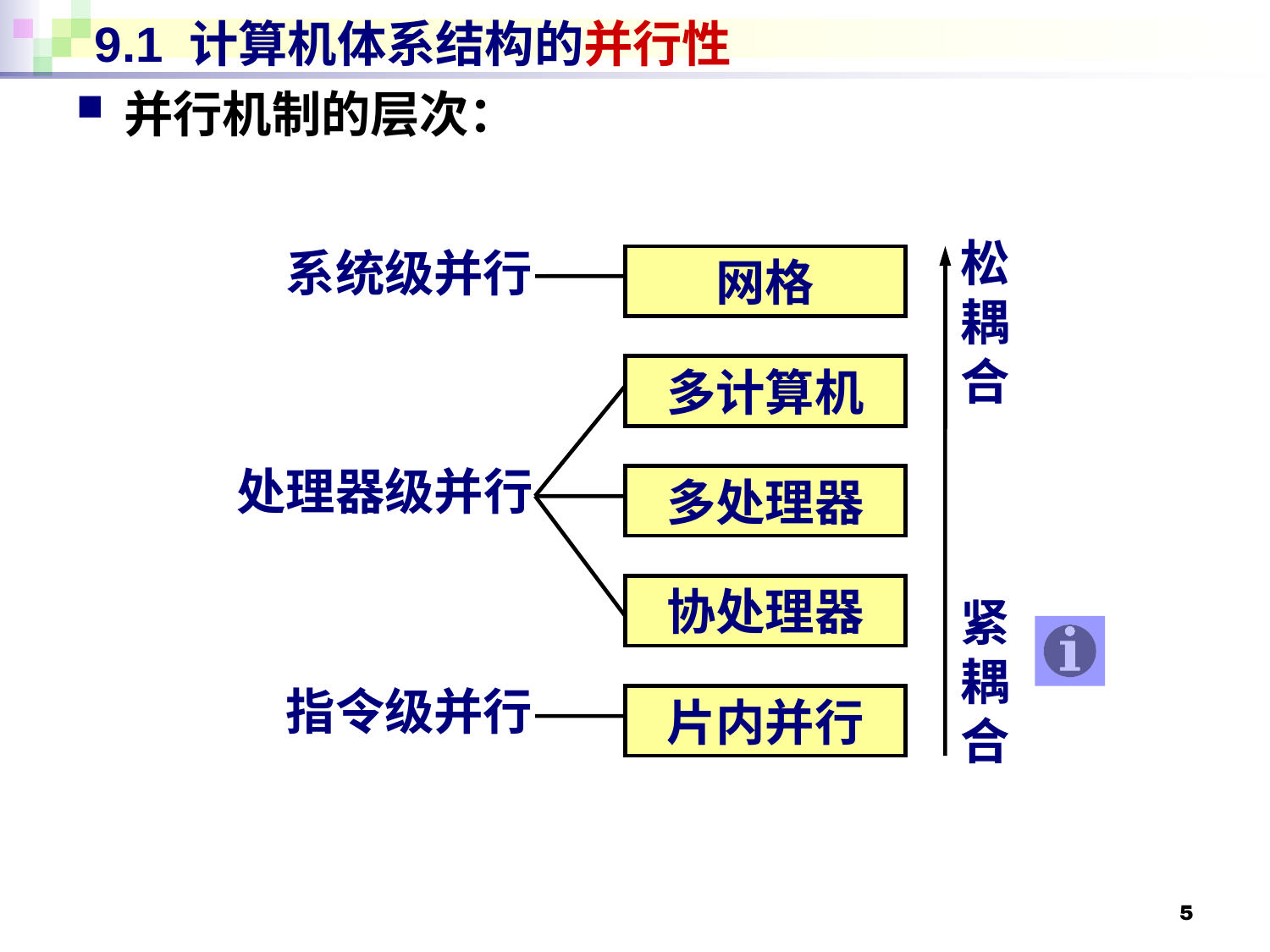

# 9.1 计算机体系结构的并行性
并行机制的层次：
松耦合
系统级并行
网格

多计算机

处理器级并行
多处理器

协处理器
紧耦合

指令级并行
片内并行

5